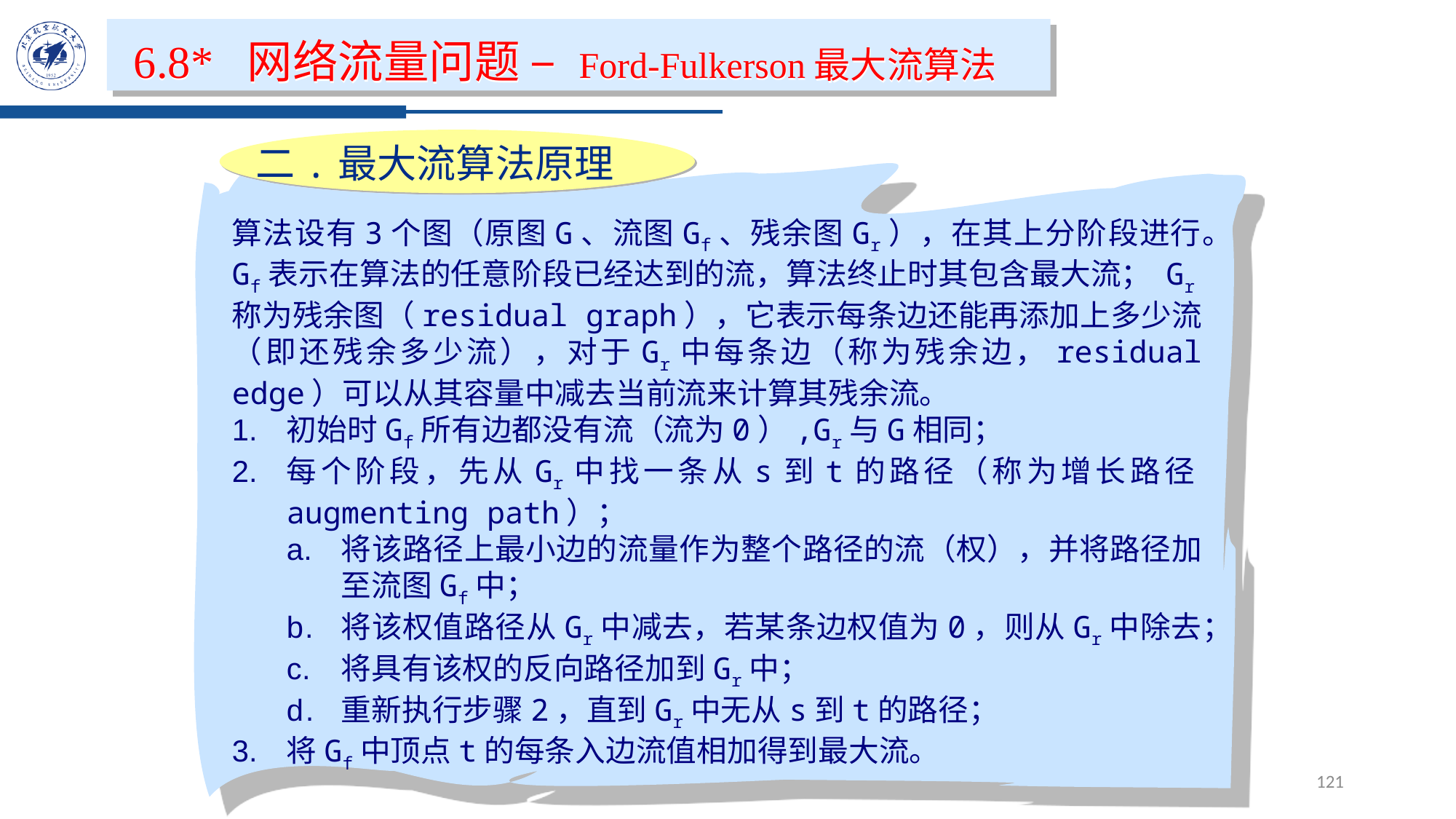

6.8*  网络流量问题 – Ford-Fulkerson最大流算法

二.最大流算法原理

算法设有3个图（原图G、流图Gf、残余图Gr），在其上分阶段进行。Gf表示在算法的任意阶段已经达到的流，算法终止时其包含最大流； Gr称为残余图（residual graph），它表示每条边还能再添加上多少流（即还残余多少流），对于Gr中每条边（称为残余边，residual edge）可以从其容量中减去当前流来计算其残余流。
初始时Gf所有边都没有流（流为0）,Gr与G相同；
每个阶段，先从Gr中找一条从s到t的路径（称为增长路径augmenting path）；
将该路径上最小边的流量作为整个路径的流（权），并将路径加至流图Gf中；
将该权值路径从Gr中减去，若某条边权值为0，则从Gr中除去；
将具有该权的反向路径加到Gr中；
重新执行步骤2，直到Gr中无从s到t的路径；
将Gf中顶点t的每条入边流值相加得到最大流。
121